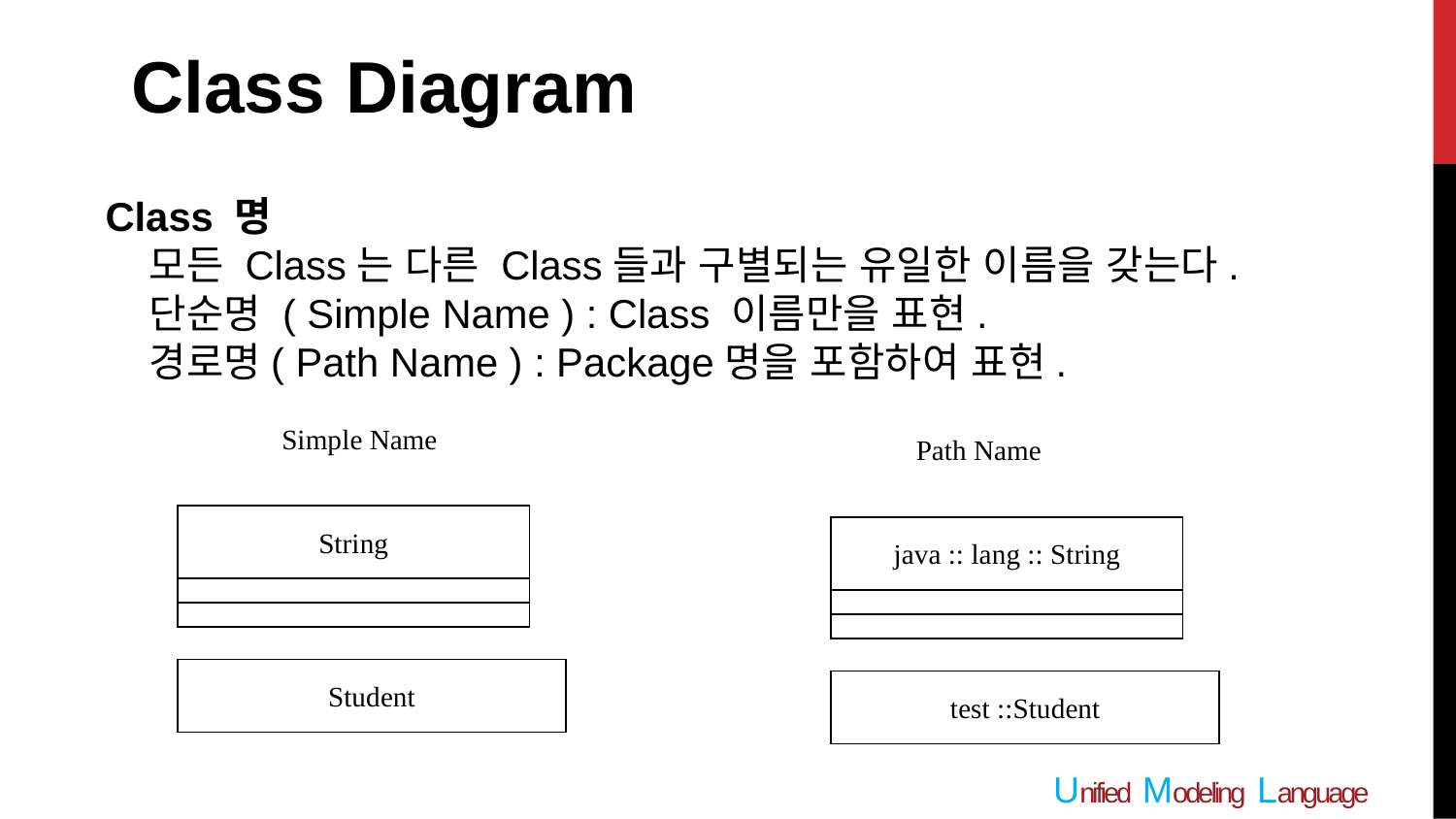

Class Diagram
Class 명
   모든 Class는 다른 Class들과 구별되는 유일한 이름을 갖는다.
   단순명 ( Simple Name ) : Class 이름만을 표현.
   경로명( Path Name ) : Package명을 포함하여 표현.
Simple Name
Path Name
String

java :: lang :: String

Student
test ::Student